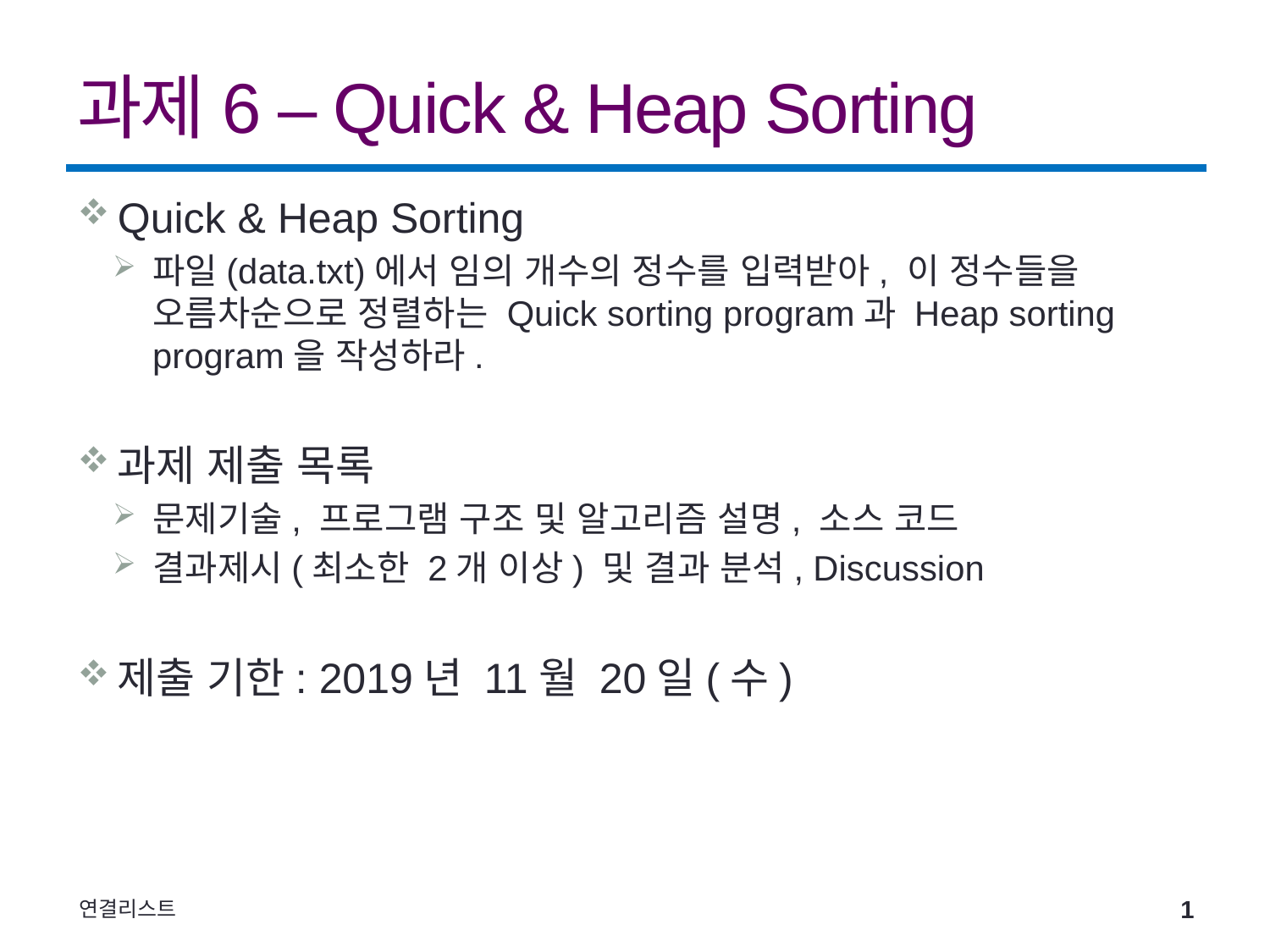

# 과제6 – Quick & Heap Sorting
Quick & Heap Sorting
파일(data.txt)에서 임의 개수의 정수를 입력받아, 이 정수들을 오름차순으로 정렬하는 Quick sorting program과 Heap sorting program을 작성하라.

과제 제출 목록
문제기술, 프로그램 구조 및 알고리즘 설명, 소스 코드
결과제시(최소한 2개 이상) 및 결과 분석, Discussion

제출 기한: 2019년 11월 20일(수)
연결리스트
1